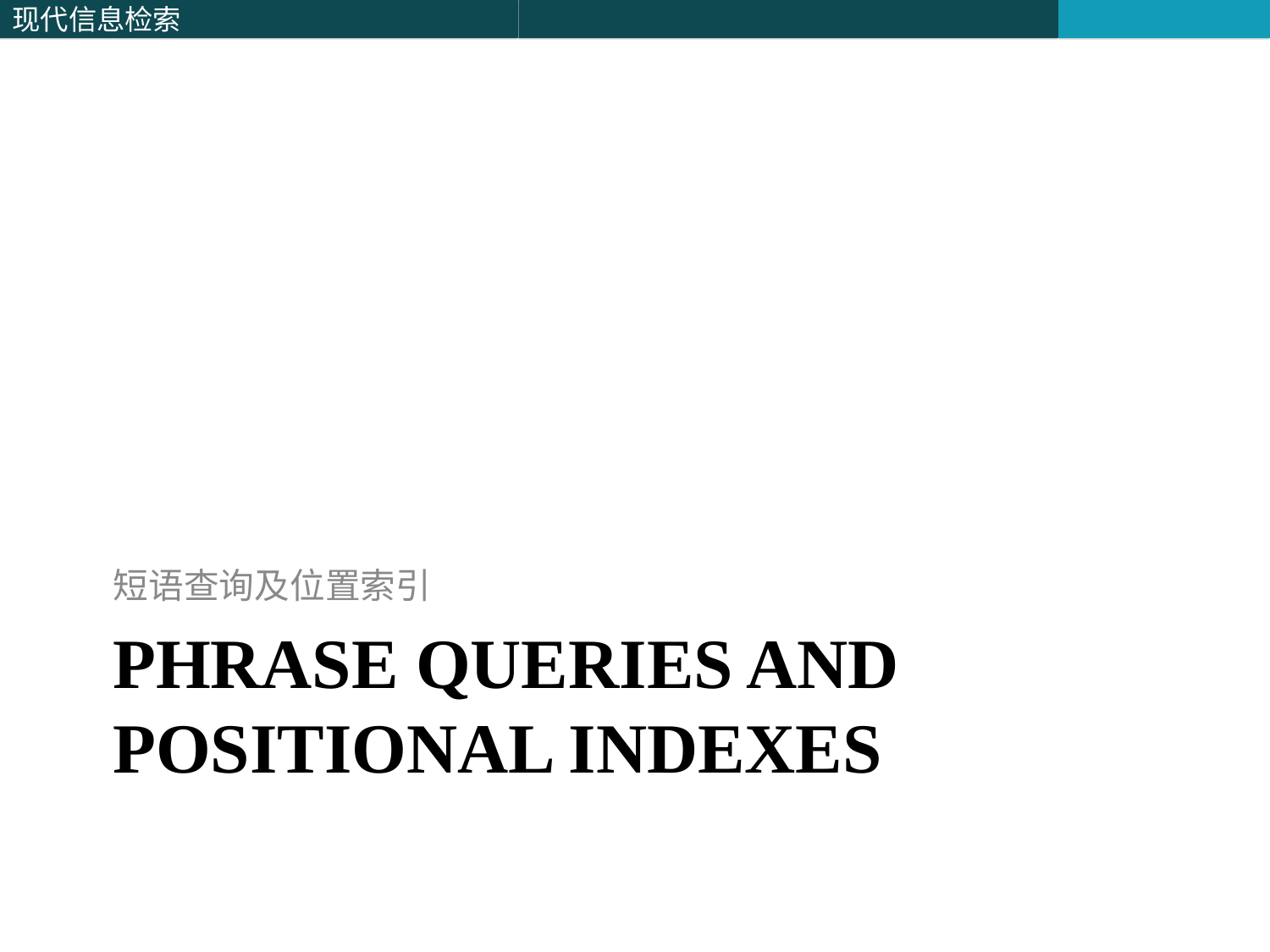

短语查询及位置索引
# Phrase queries and positional indexes